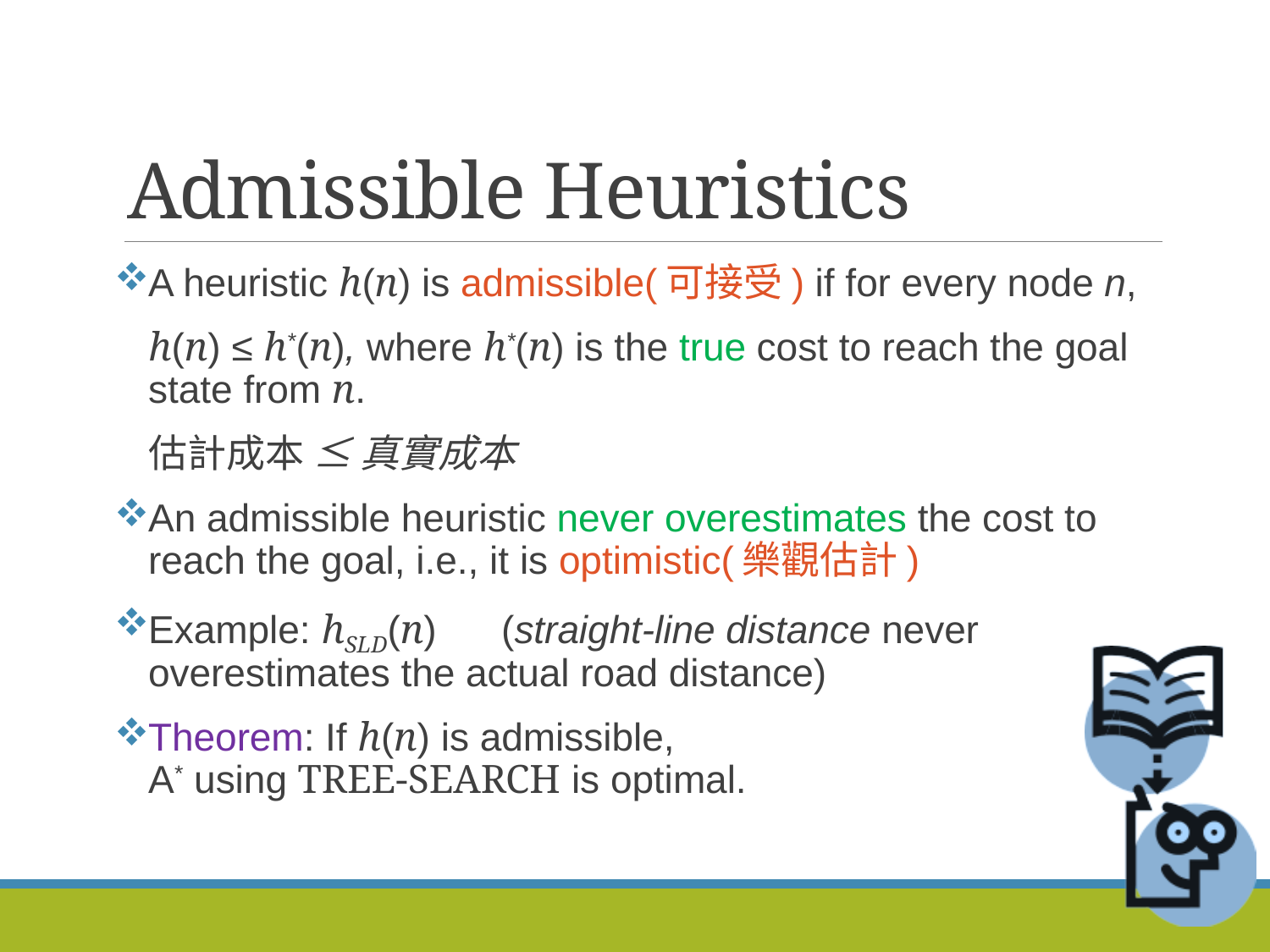

# Admissible Heuristics
A heuristic h(n) is admissible(可接受) if for every node n,
	h(n) ≤ h*(n), where h*(n) is the true cost to reach the goal state from n.
	估計成本 ≤ 真實成本
An admissible heuristic never overestimates the cost to reach the goal, i.e., it is optimistic(樂觀估計)
Example: hSLD(n)      (straight-line distance never overestimates the actual road distance)
Theorem: If h(n) is admissible,
A* using Tree-Search is optimal.